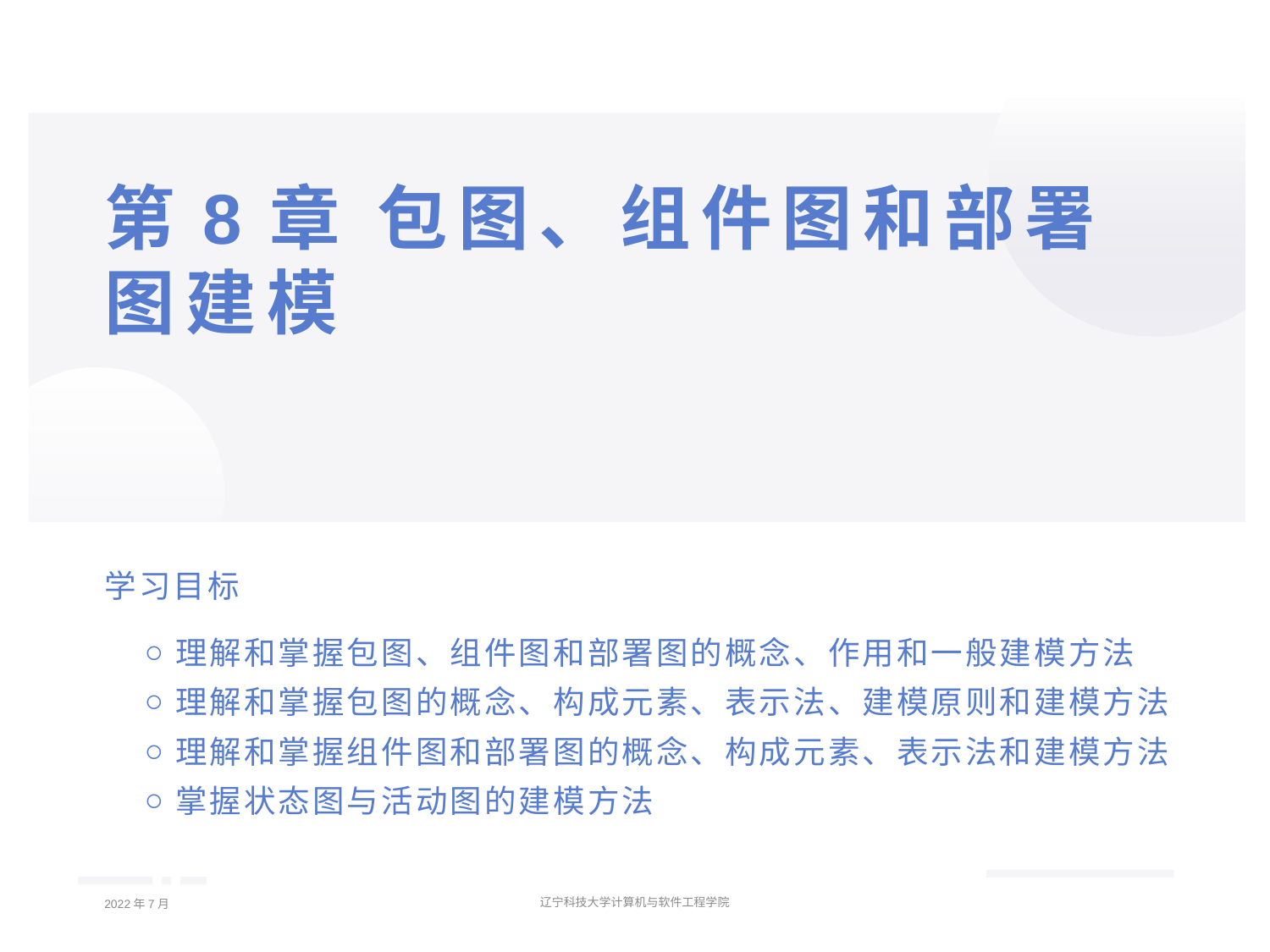

# 第8章 包图、组件图和部署图建模
学习目标
理解和掌握包图、组件图和部署图的概念、作用和一般建模方法
理解和掌握包图的概念、构成元素、表示法、建模原则和建模方法
理解和掌握组件图和部署图的概念、构成元素、表示法和建模方法
掌握状态图与活动图的建模方法
2022年7月
辽宁科技大学计算机与软件工程学院
1